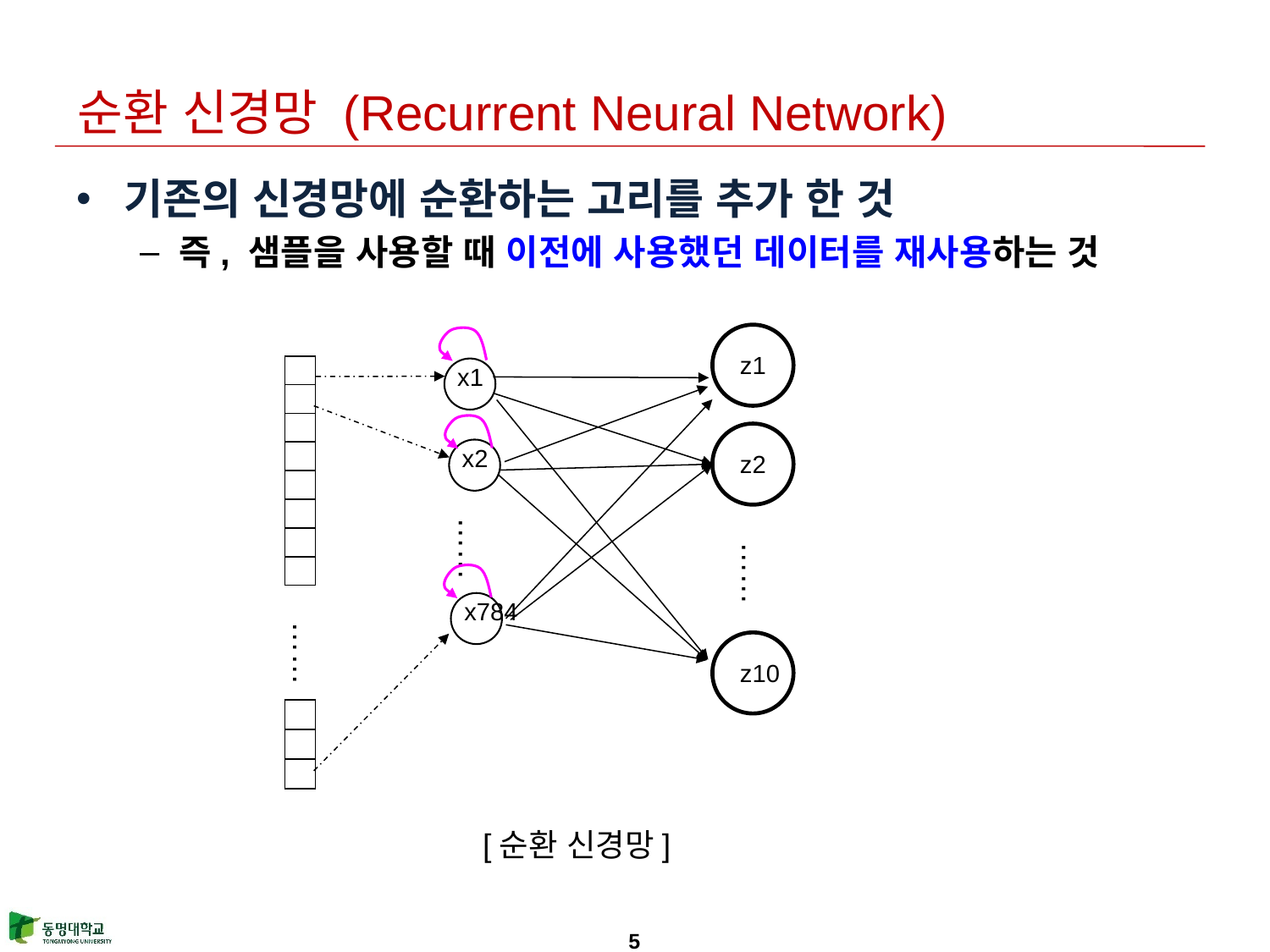

# 순환 신경망 (Recurrent Neural Network)
기존의 신경망에 순환하는 고리를 추가 한 것
즉, 샘플을 사용할 때 이전에 사용했던 데이터를 재사용하는 것

z1

x1

|  |
| --- |
|  |
|  |
|  |
|  |
|  |
|  |
|  |

z2
x2

……
……

x784

……

z10
|  |
| --- |
|  |
|  |
[순환 신경망]
5